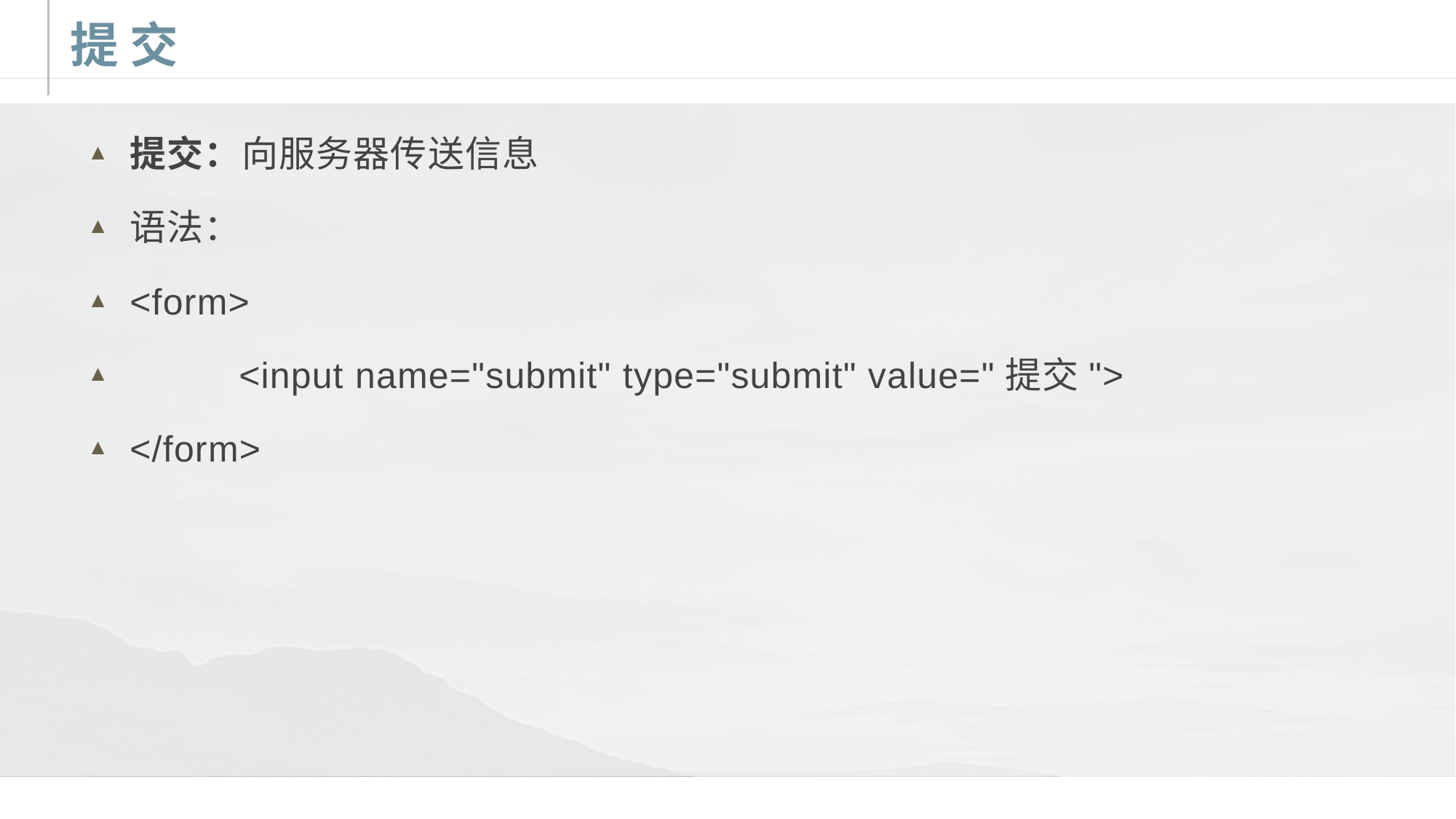

# 提 交
提交：向服务器传送信息
语法：
<form>
	<input name="submit" type="submit" value="提交">
</form>